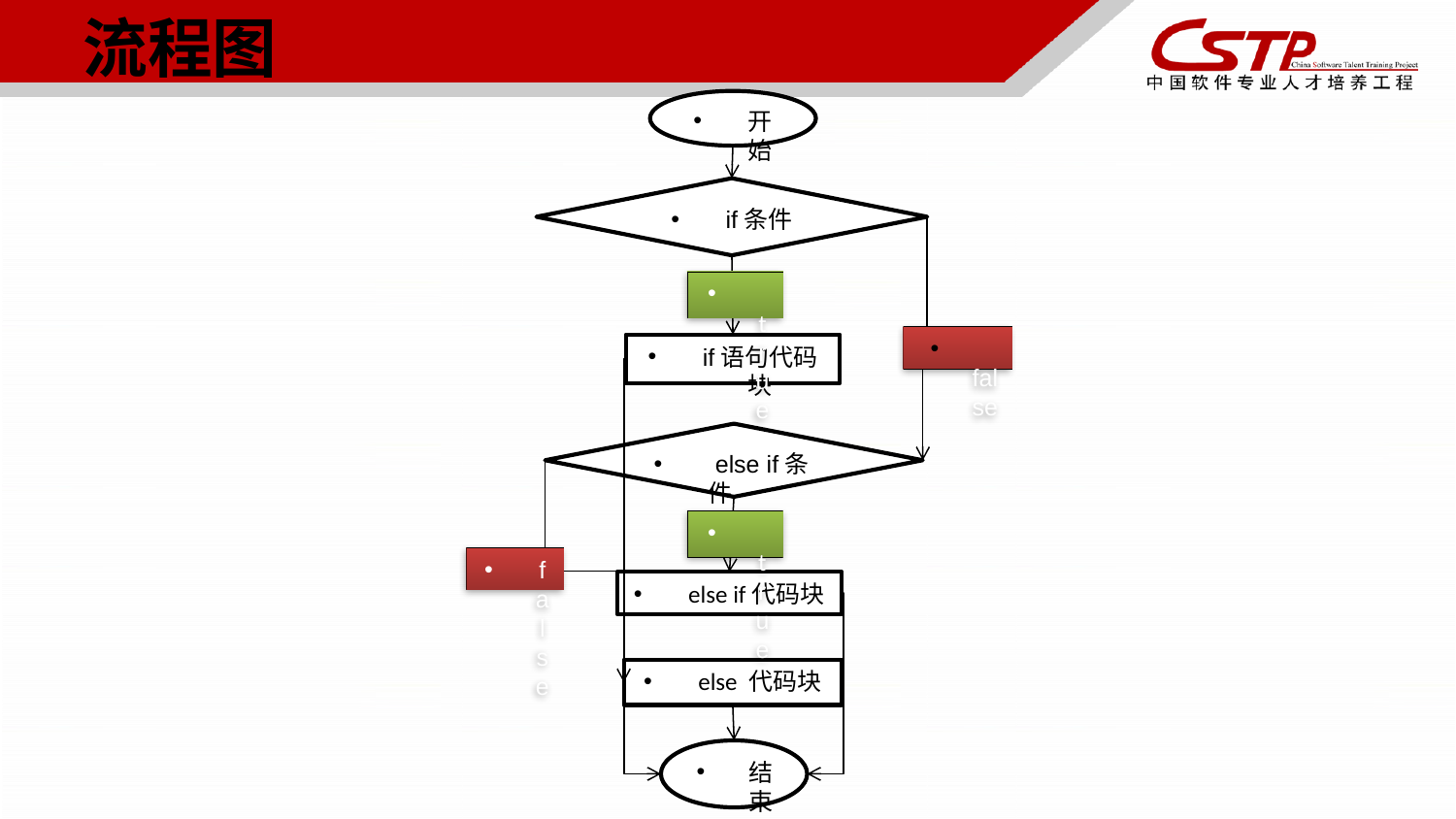

# 流程图
开始
if条件
 true

 false
if语句代码块
 else if条件
 true

else if代码块
else 代码块
结束
false